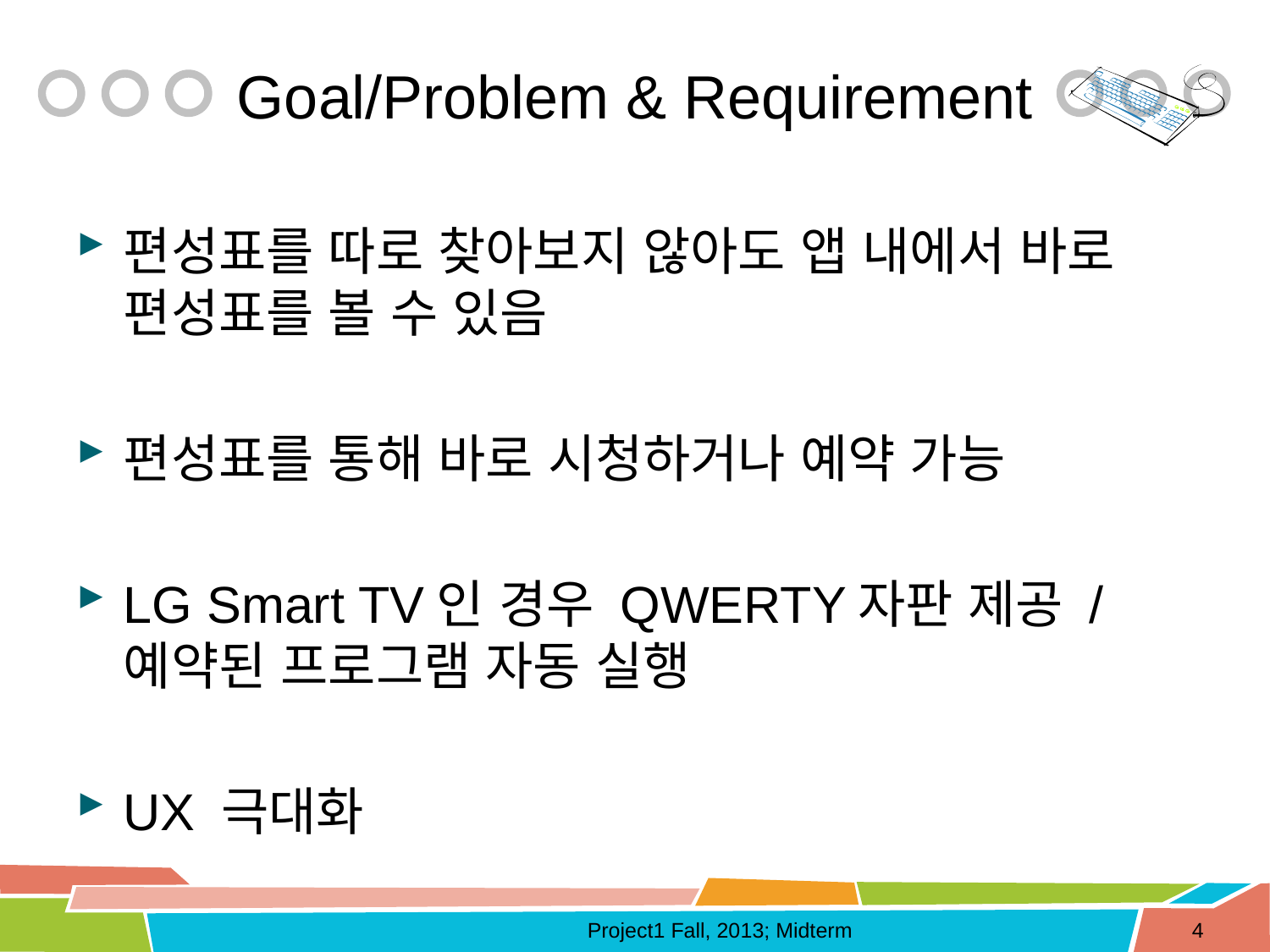

# Goal/Problem & Requirement
편성표를 따로 찾아보지 않아도 앱 내에서 바로 편성표를 볼 수 있음

편성표를 통해 바로 시청하거나 예약 가능

LG Smart TV인 경우 QWERTY자판 제공 / 예약된 프로그램 자동 실행

UX 극대화

Project1 Fall, 2013; Midterm
4